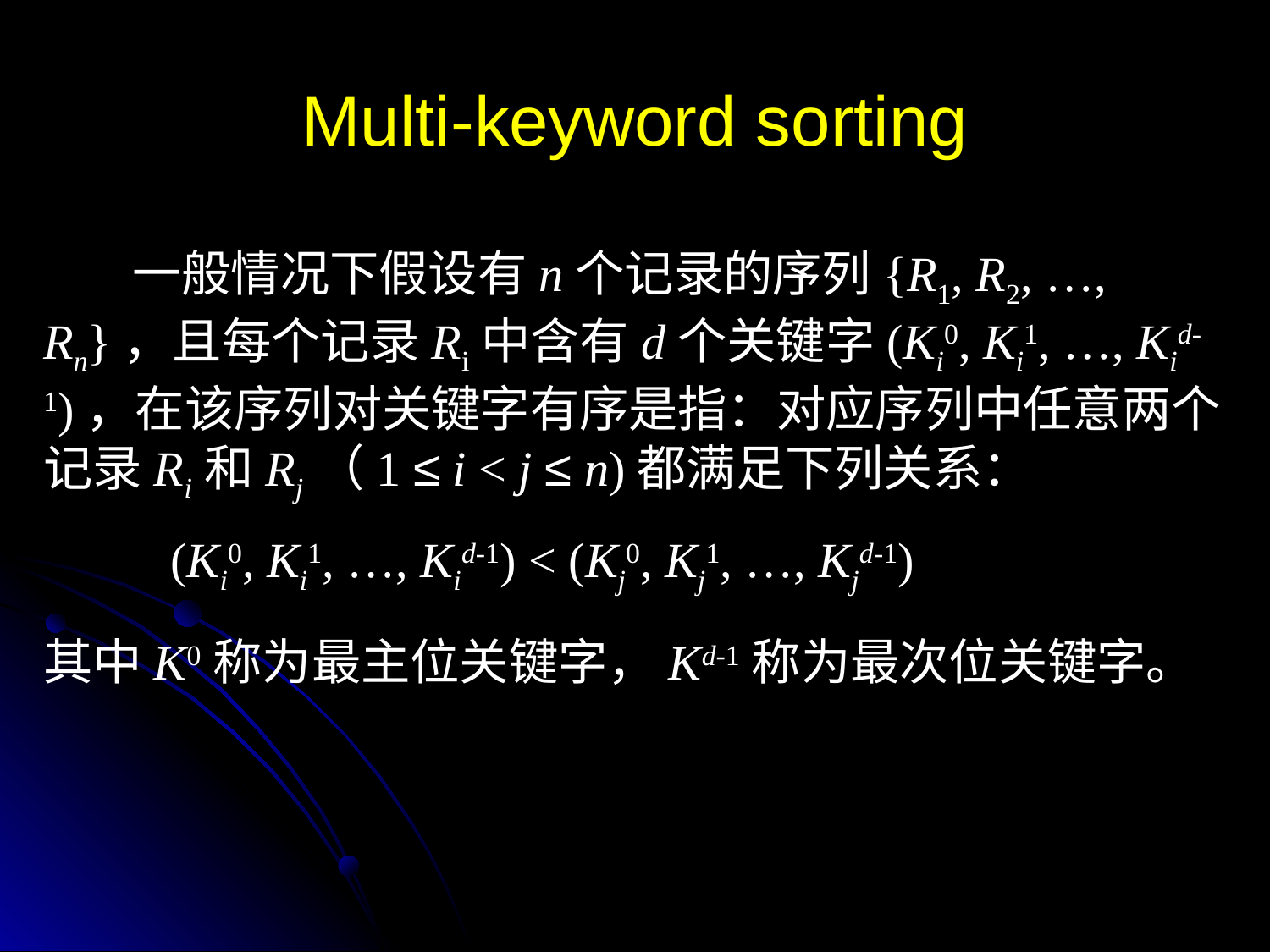

# Multi-keyword sorting
       一般情况下假设有n个记录的序列{R1, R2, …, Rn}，且每个记录Ri中含有d个关键字(Ki0, Ki1, …, Kid-1)，在该序列对关键字有序是指：对应序列中任意两个记录Ri和Rj（1 ≤ i < j ≤ n)都满足下列关系：
	(Ki0, Ki1, …, Kid-1) < (Kj0, Kj1, …, Kjd-1)
其中K0称为最主位关键字，Kd-1称为最次位关键字。